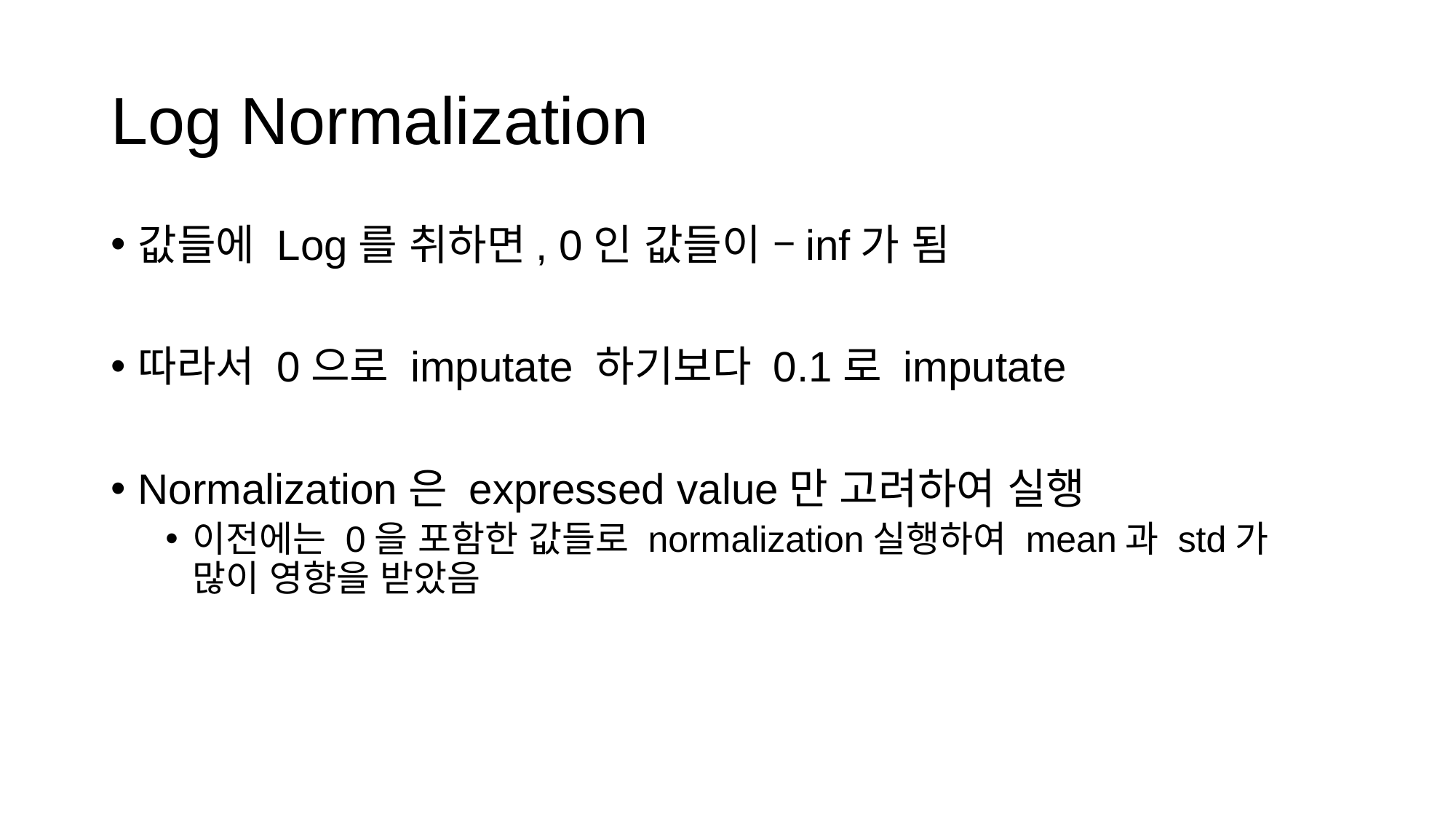

# Log Normalization
값들에 Log를 취하면, 0인 값들이 –inf가 됨

따라서 0으로 imputate 하기보다 0.1로 imputate

Normalization은 expressed value만 고려하여 실행
이전에는 0을 포함한 값들로 normalization실행하여 mean과 std가 많이 영향을 받았음